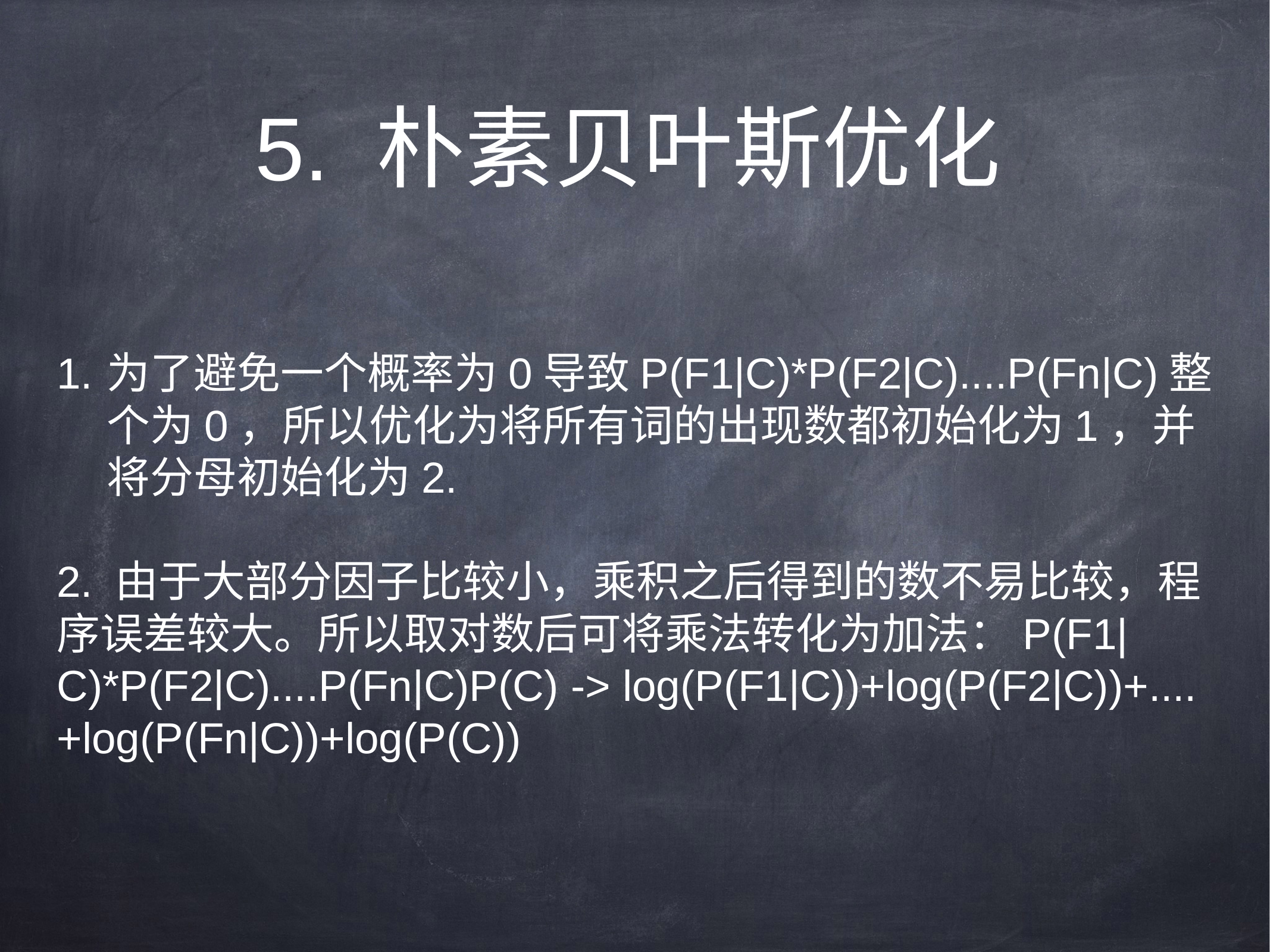

# 5. 朴素贝叶斯优化
为了避免一个概率为0导致P(F1|C)*P(F2|C)....P(Fn|C)整个为0，所以优化为将所有词的出现数都初始化为1，并将分母初始化为2.

2. 由于大部分因子比较小，乘积之后得到的数不易比较，程序误差较大。所以取对数后可将乘法转化为加法：P(F1|C)*P(F2|C)....P(Fn|C)P(C) -> log(P(F1|C))+log(P(F2|C))+....+log(P(Fn|C))+log(P(C))